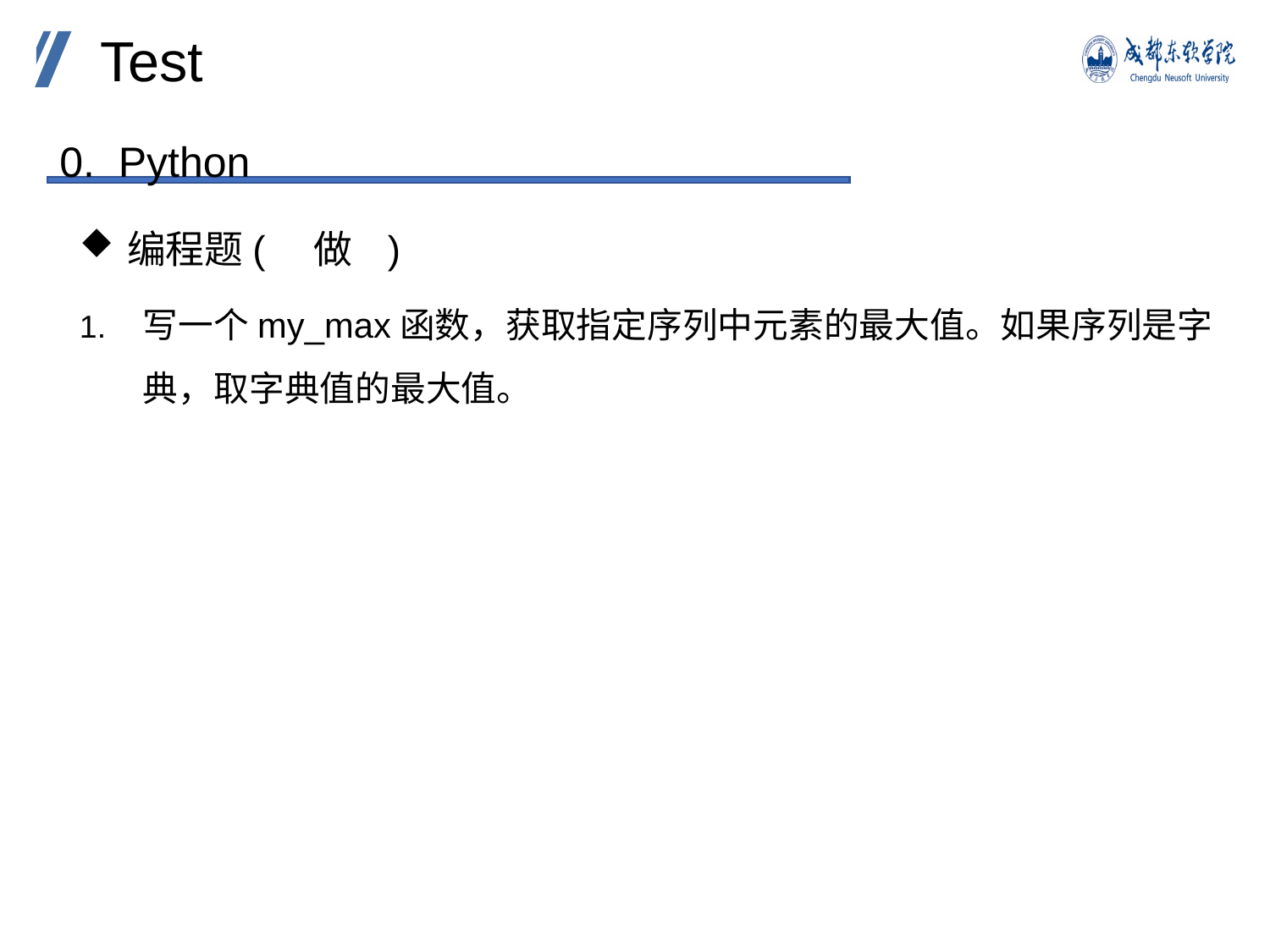

Test
0.  Python

编程题(选做   )
写一个my_max函数，获取指定序列中元素的最大值。如果序列是字典，取字典值的最大值。